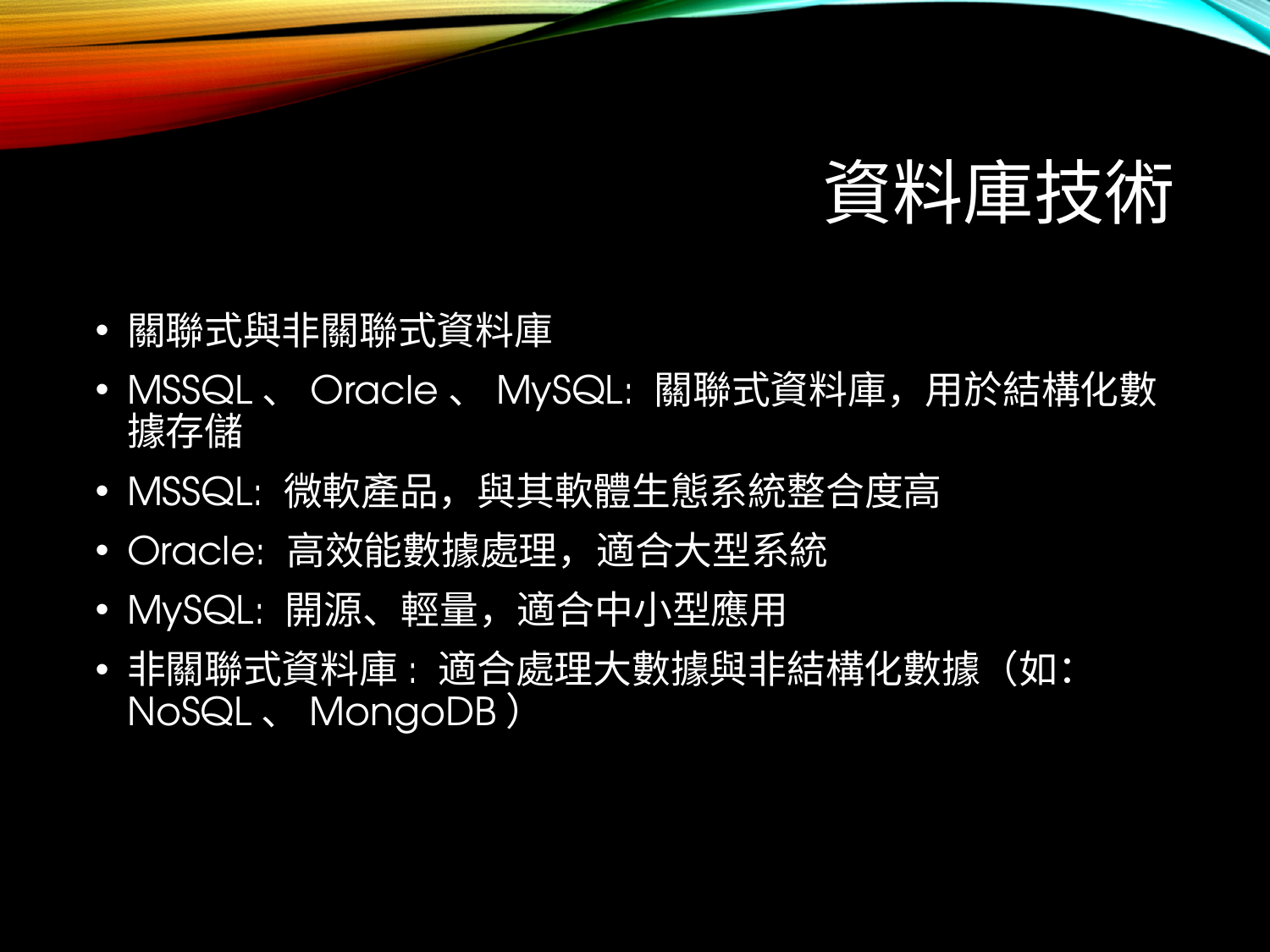

# 資料庫技術
關聯式與非關聯式資料庫
MSSQL、Oracle、MySQL: 關聯式資料庫，用於結構化數據存儲
MSSQL: 微軟產品，與其軟體生態系統整合度高
Oracle: 高效能數據處理，適合大型系統
MySQL: 開源、輕量，適合中小型應用
非關聯式資料庫: 適合處理大數據與非結構化數據（如：NoSQL、MongoDB）